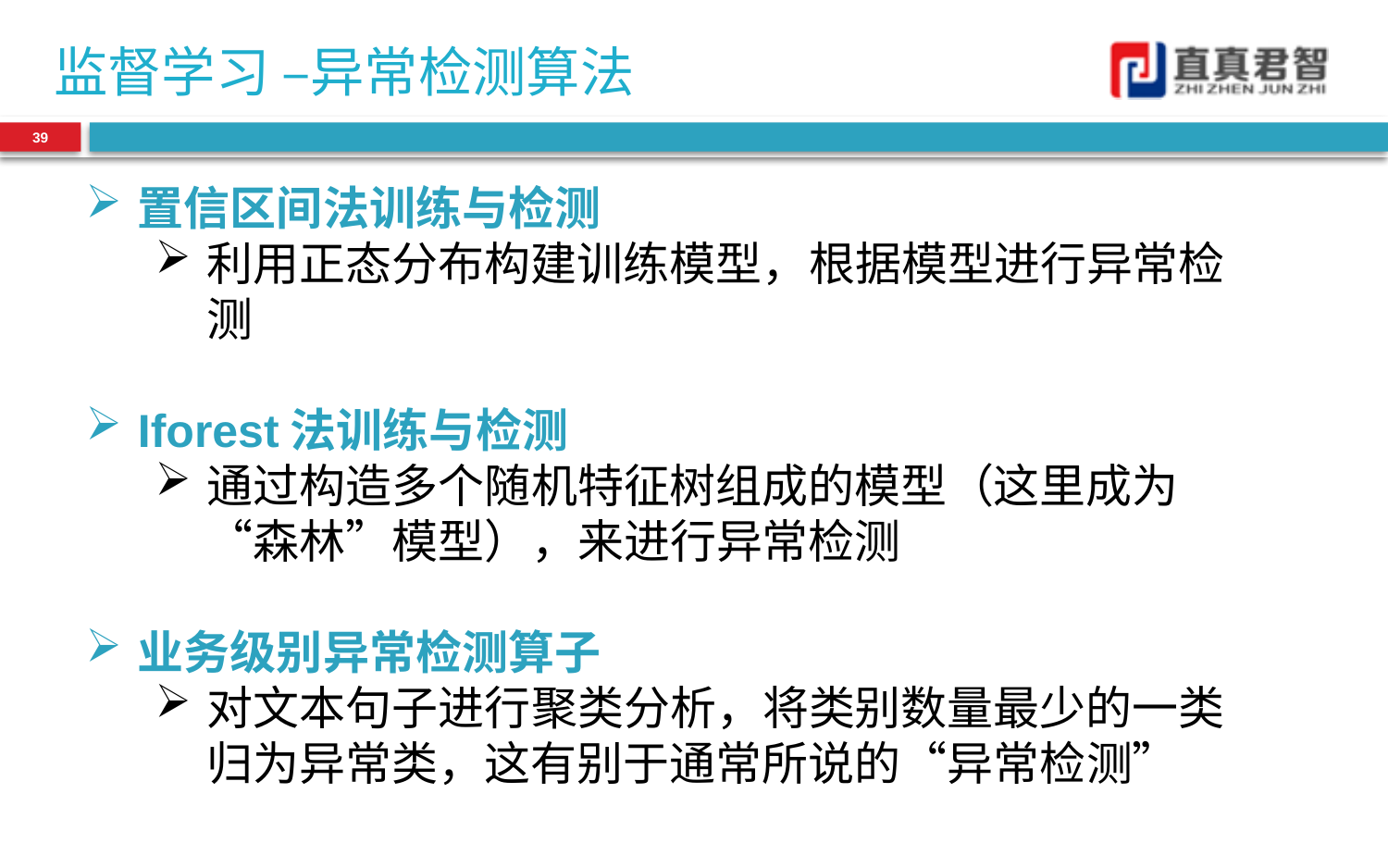

# 监督学习 –异常检测算法
39
置信区间法训练与检测
利用正态分布构建训练模型，根据模型进行异常检测

Iforest法训练与检测
通过构造多个随机特征树组成的模型（这里成为“森林”模型），来进行异常检测

业务级别异常检测算子
对文本句子进行聚类分析，将类别数量最少的一类归为异常类，这有别于通常所说的“异常检测”